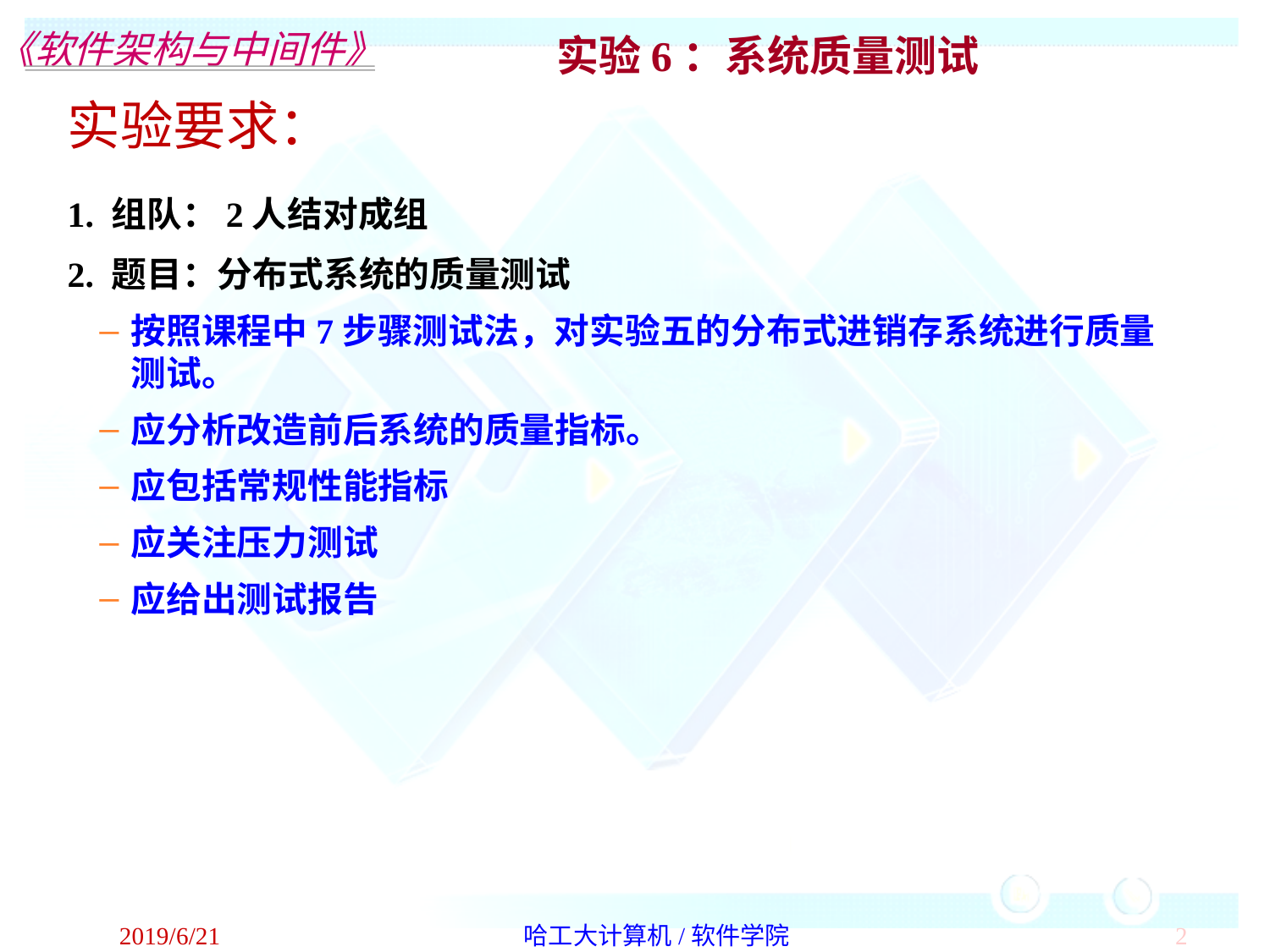

实验6：系统质量测试
实验要求：
1. 组队：2人结对成组
2. 题目：分布式系统的质量测试
按照课程中7步骤测试法，对实验五的分布式进销存系统进行质量测试。
应分析改造前后系统的质量指标。
应包括常规性能指标
应关注压力测试
应给出测试报告